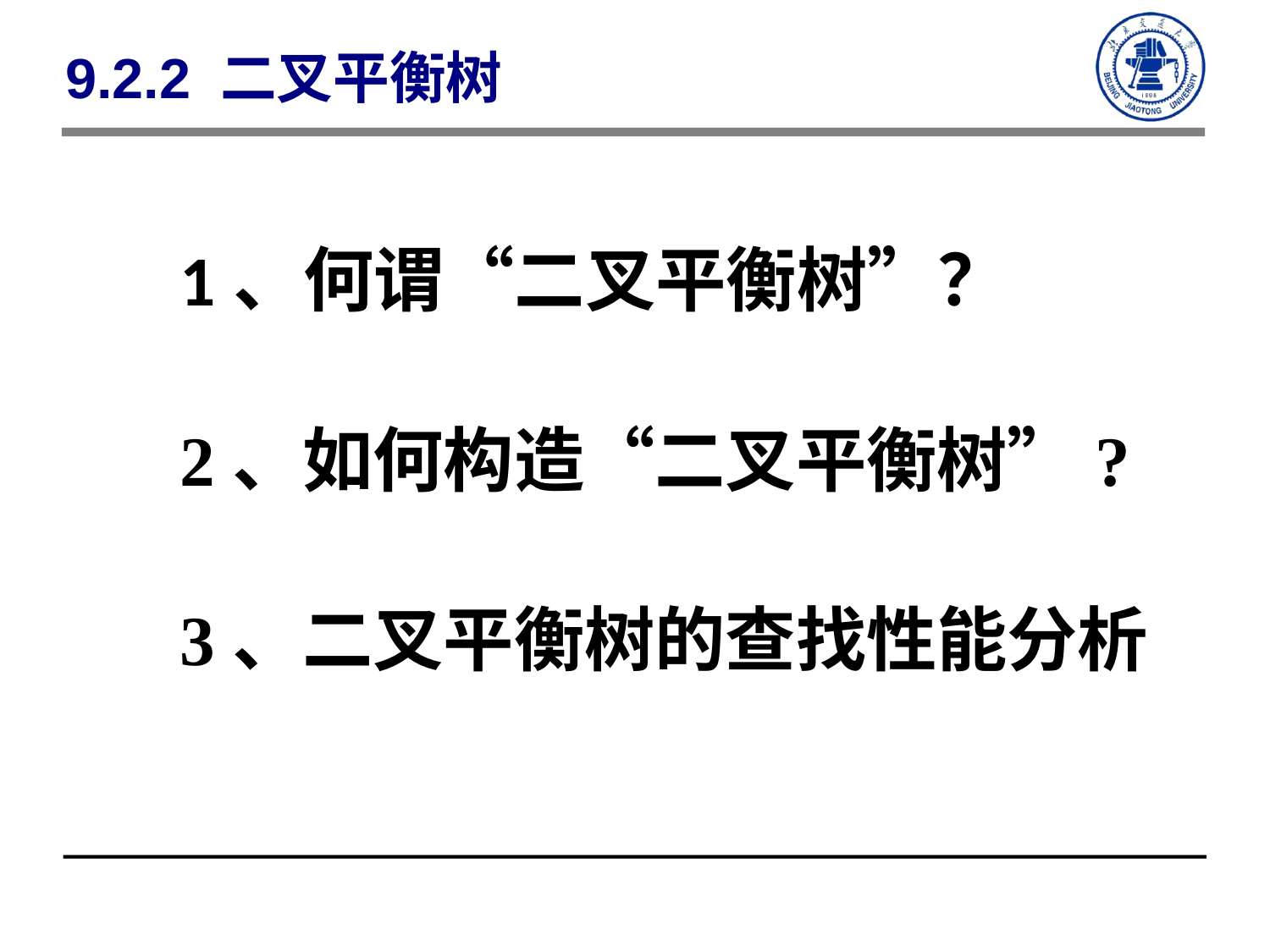

# 9.2.2 二叉平衡树
1、何谓“二叉平衡树”？
2、如何构造“二叉平衡树”?
3、二叉平衡树的查找性能分析